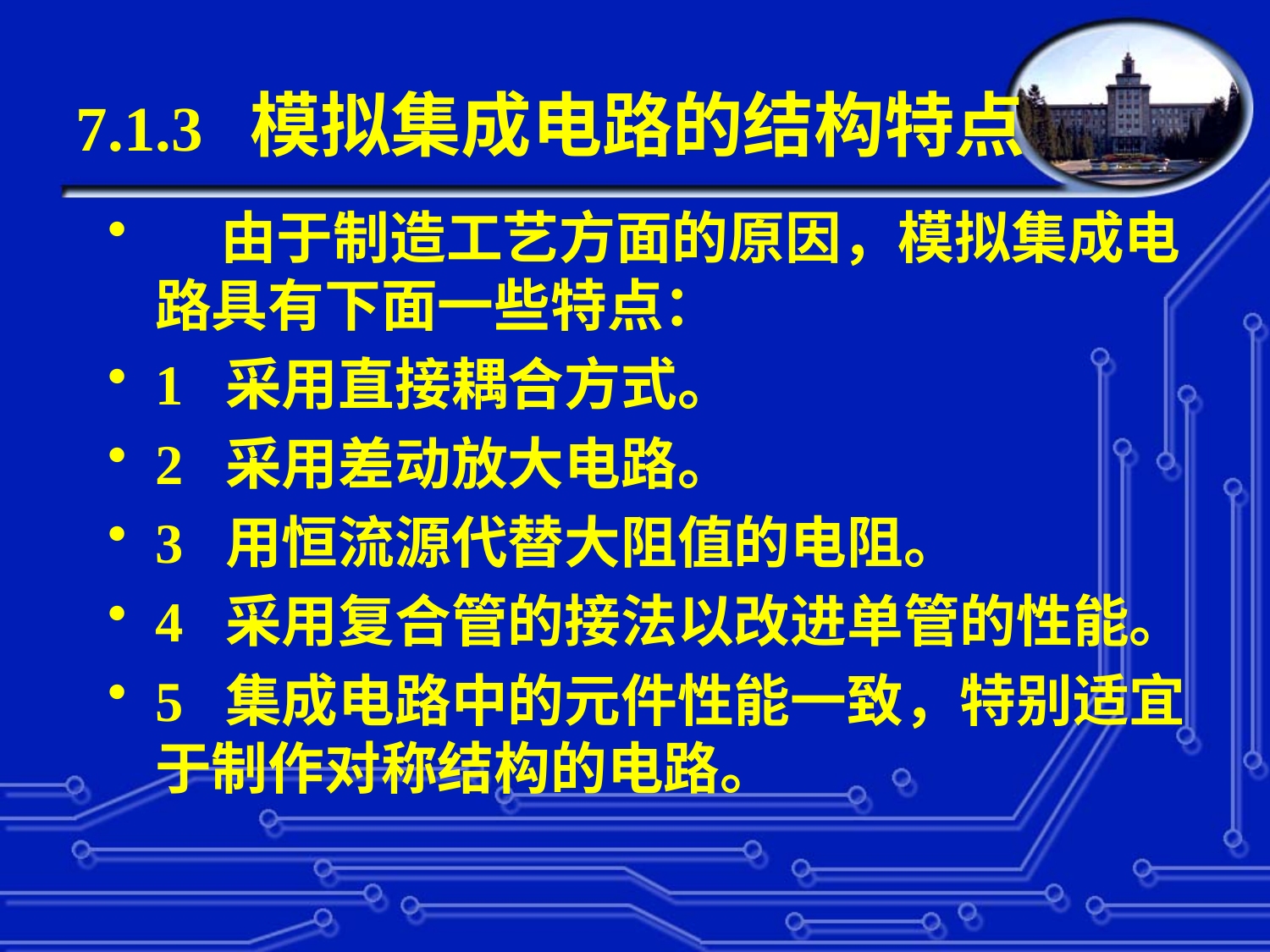

7.1.3  模拟集成电路的结构特点
    由于制造工艺方面的原因，模拟集成电路具有下面一些特点：
1  采用直接耦合方式。
2  采用差动放大电路。
3  用恒流源代替大阻值的电阻。
4  采用复合管的接法以改进单管的性能。
5  集成电路中的元件性能一致，特别适宜于制作对称结构的电路。